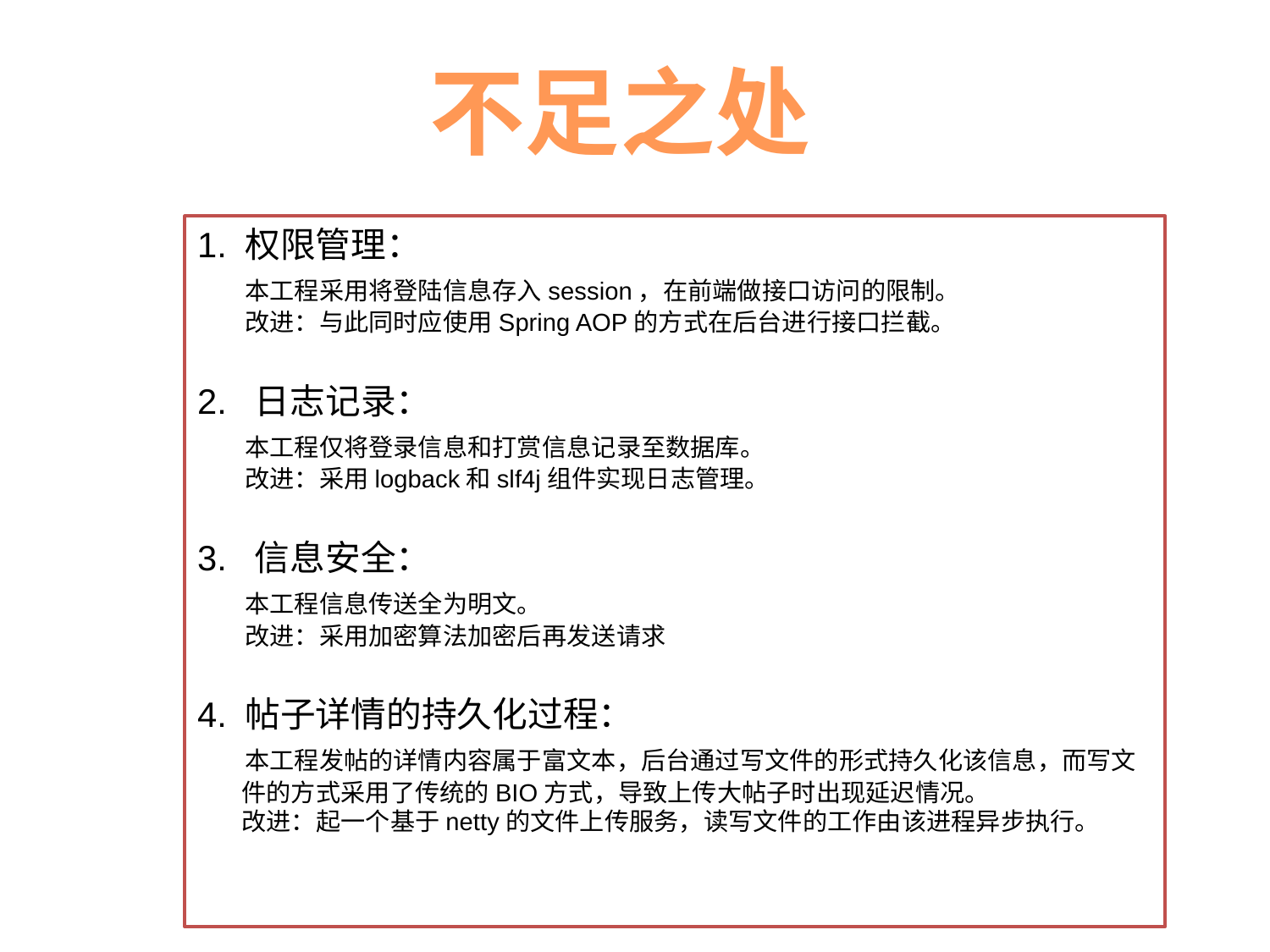

不足之处
权限管理：
	本工程采用将登陆信息存入session，在前端做接口访问的限制。
	改进：与此同时应使用Spring AOP的方式在后台进行接口拦截。

2.  日志记录：
	本工程仅将登录信息和打赏信息记录至数据库。
	改进：采用logback和slf4j组件实现日志管理。

3.  信息安全：
	本工程信息传送全为明文。
	改进：采用加密算法加密后再发送请求

4. 帖子详情的持久化过程：
     本工程发帖的详情内容属于富文本，后台通过写文件的形式持久化该信息，而写文
       件的方式采用了传统的BIO方式，导致上传大帖子时出现延迟情况。
       改进：起一个基于netty的文件上传服务，读写文件的工作由该进程异步执行。